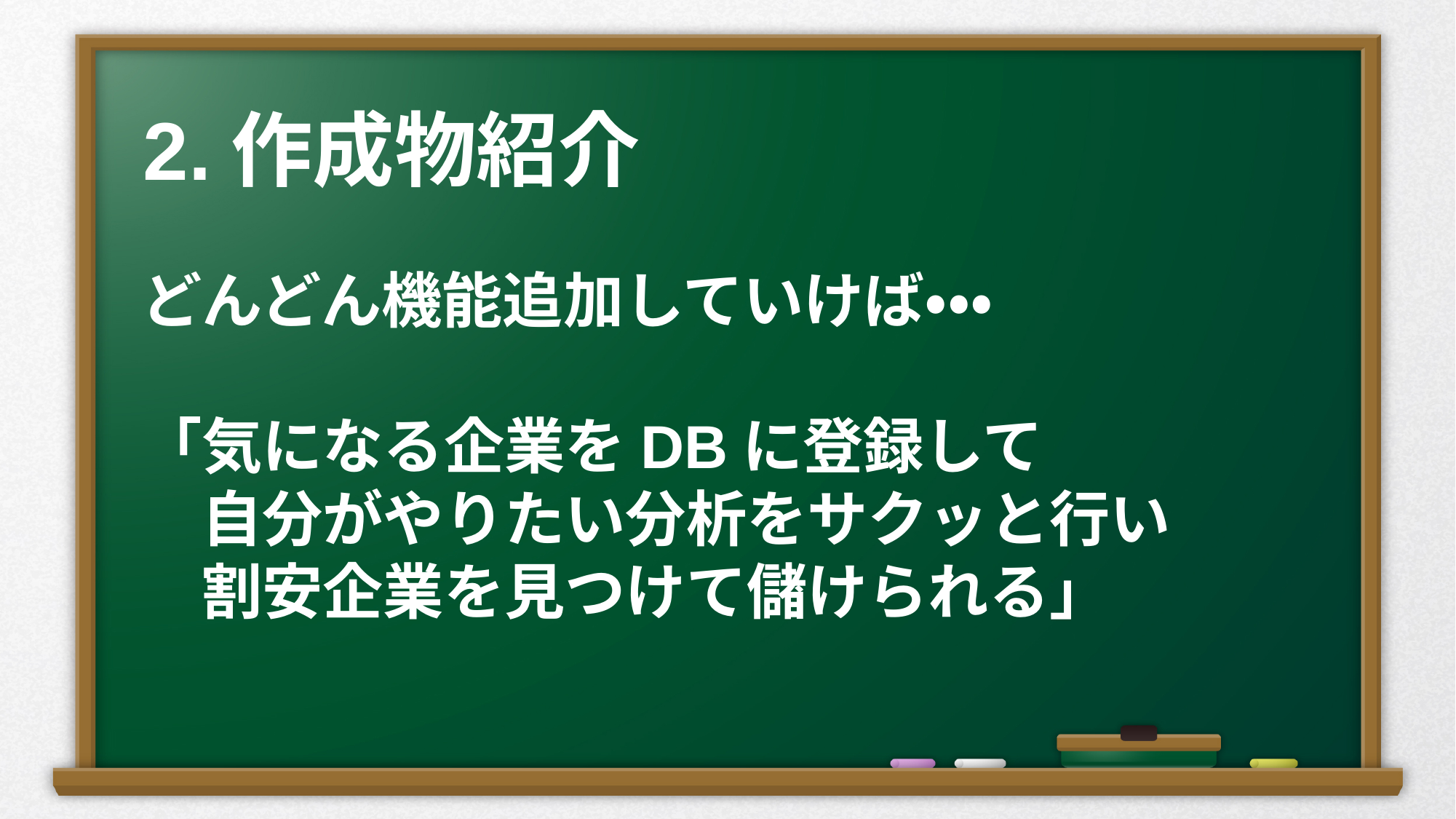

# 2.作成物紹介
どんどん機能追加していけば・・・

「気になる企業をDBに登録して
　自分がやりたい分析をサクッと行い
　割安企業を見つけて儲けられる」